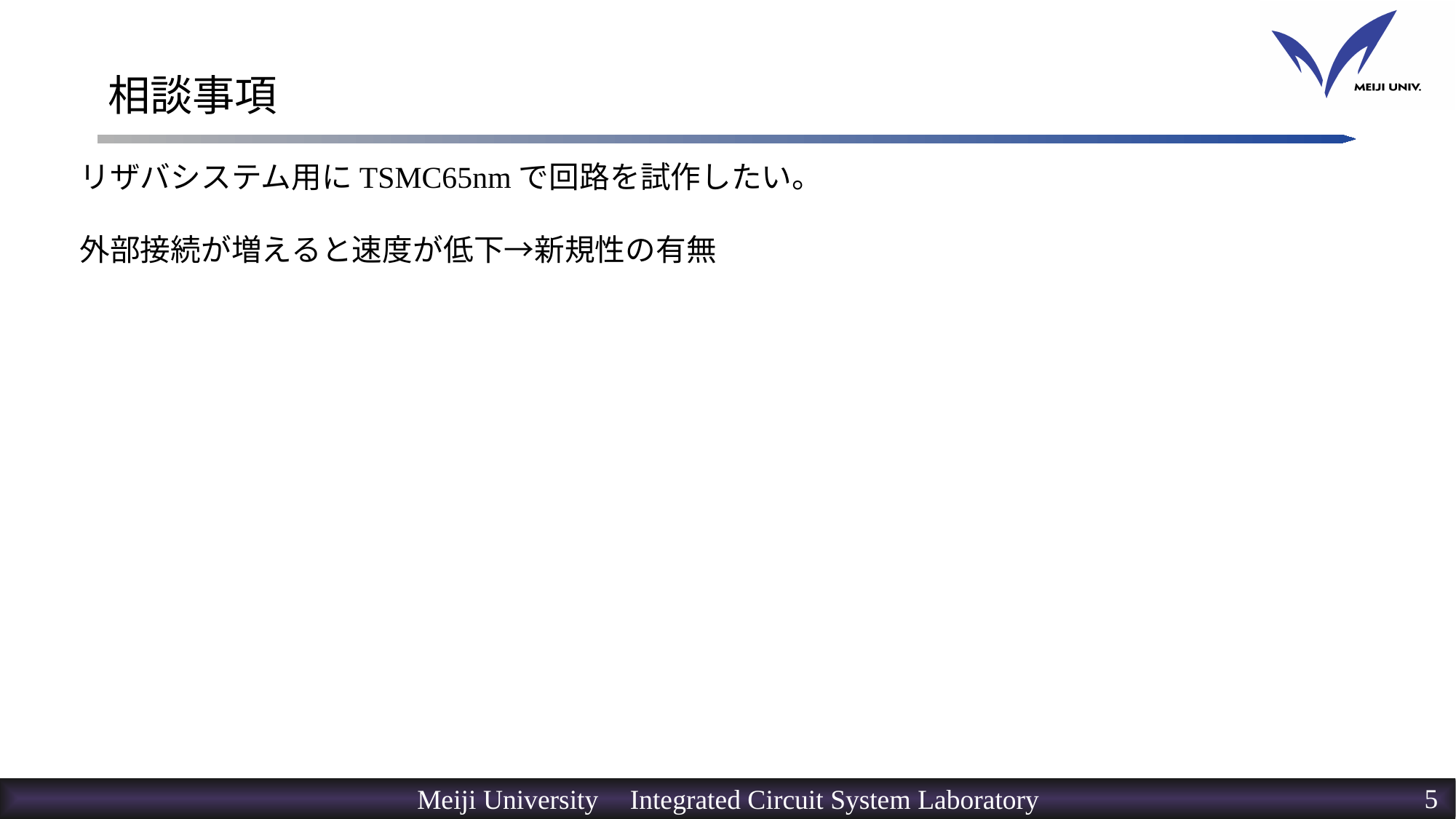

# 相談事項
リザバシステム用にTSMC65nmで回路を試作したい。

外部接続が増えると速度が低下→新規性の有無